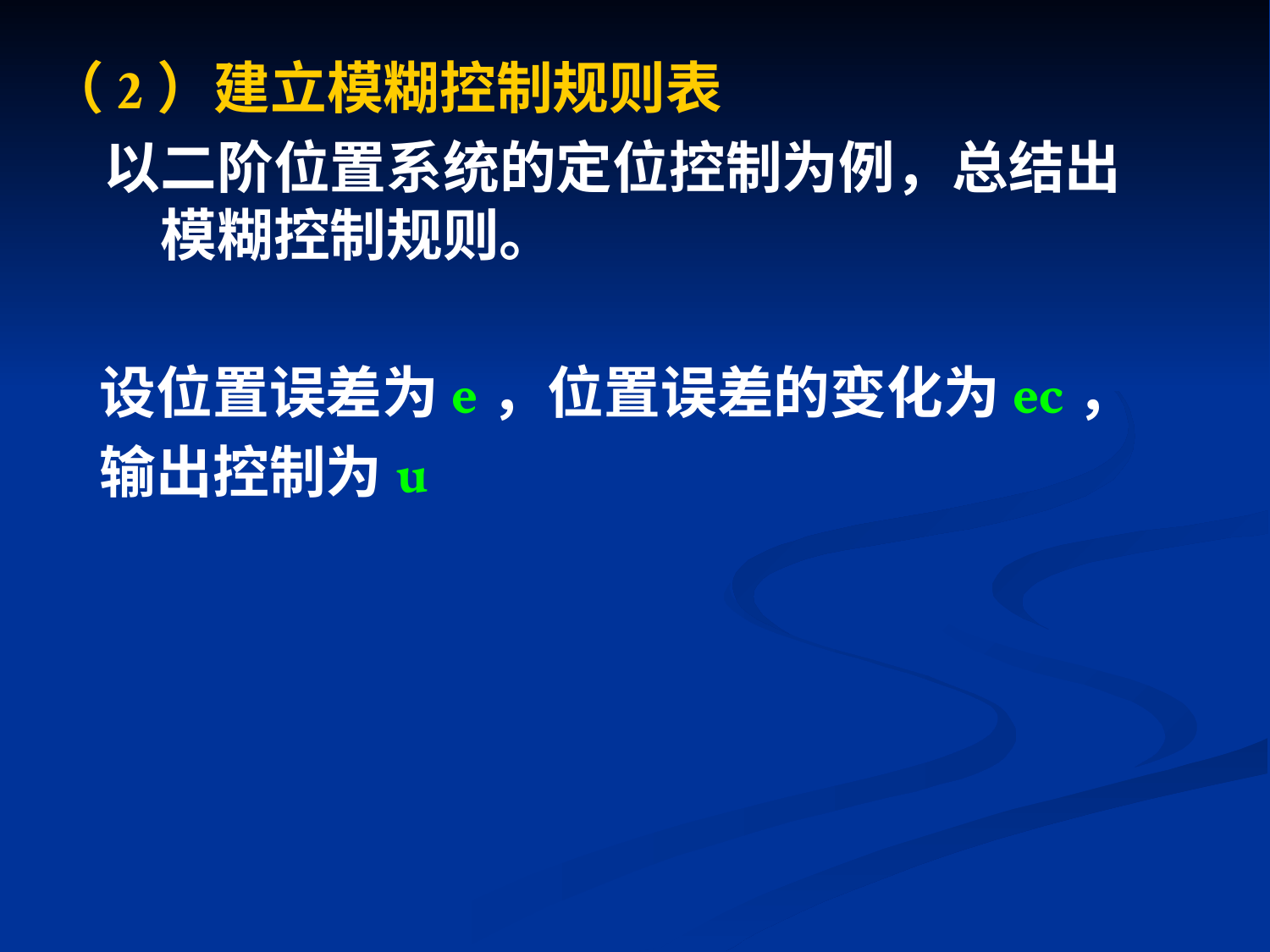

（2）建立模糊控制规则表
　以二阶位置系统的定位控制为例，总结出模糊控制规则。

   设位置误差为e，位置误差的变化为ec，
   输出控制为u